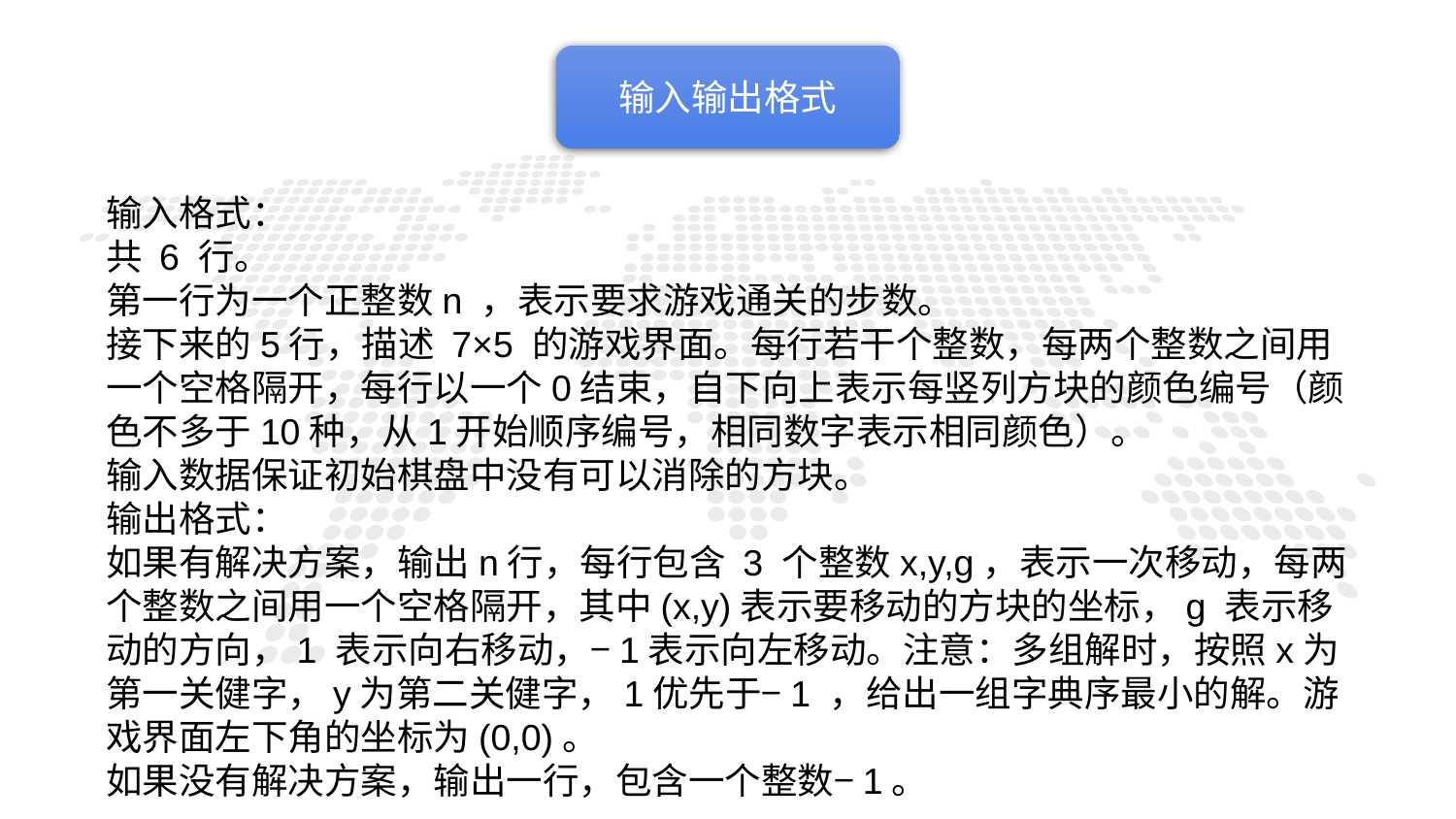

输入输出格式
输入格式：
共 6 行。
第一行为一个正整数n ，表示要求游戏通关的步数。
接下来的5行，描述 7×5 的游戏界面。每行若干个整数，每两个整数之间用一个空格隔开，每行以一个0结束，自下向上表示每竖列方块的颜色编号（颜色不多于10种，从1开始顺序编号，相同数字表示相同颜色）。
输入数据保证初始棋盘中没有可以消除的方块。
输出格式：
如果有解决方案，输出n行，每行包含 3 个整数x,y,g，表示一次移动，每两个整数之间用一个空格隔开，其中(x,y)表示要移动的方块的坐标，g 表示移动的方向，1 表示向右移动，−1表示向左移动。注意：多组解时，按照x为第一关健字，y为第二关健字，1优先于−1 ，给出一组字典序最小的解。游戏界面左下角的坐标为(0,0)。
如果没有解决方案，输出一行，包含一个整数−1。